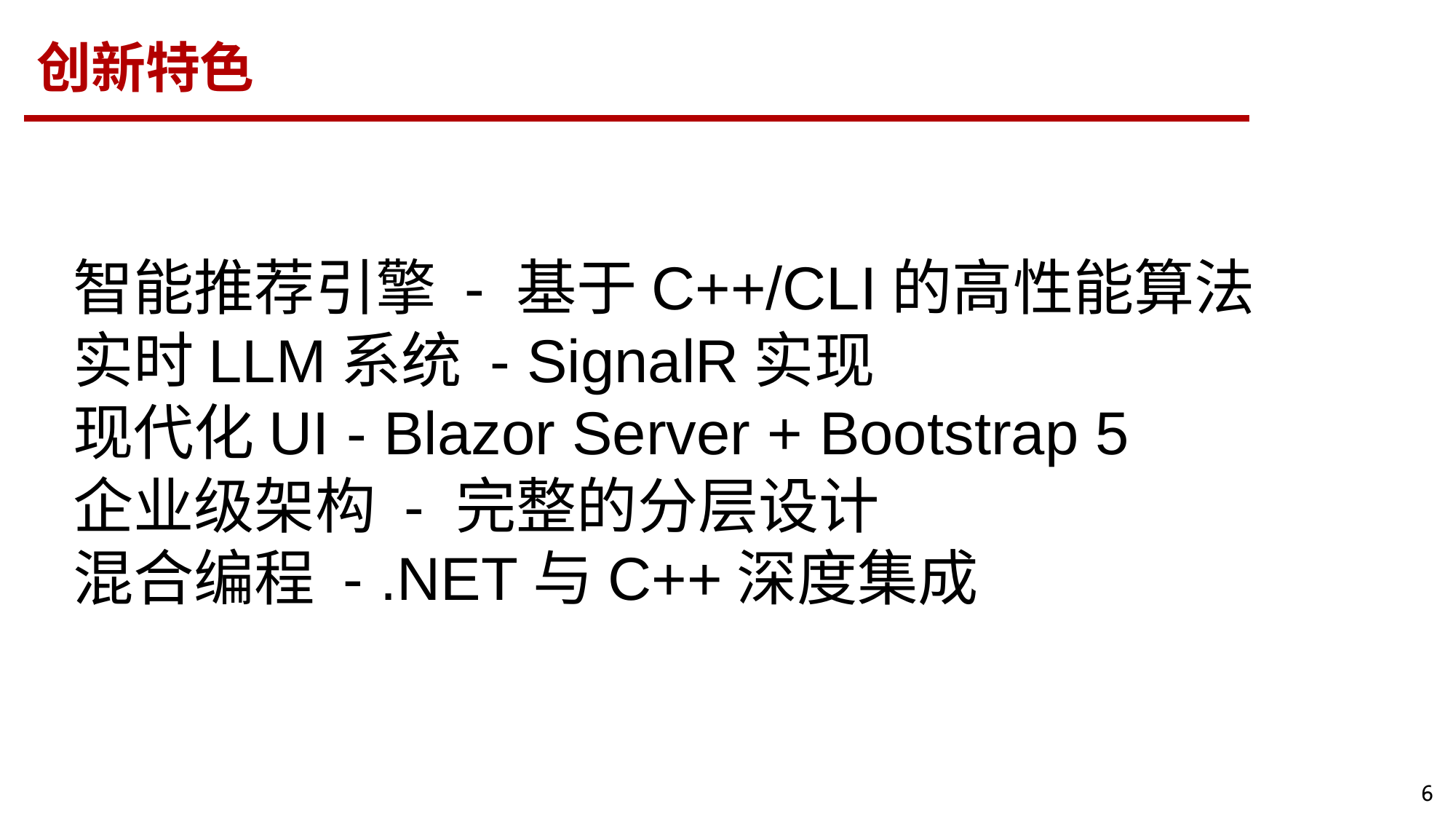

创新特色

智能推荐引擎 - 基于C++/CLI的高性能算法
实时LLM系统 - SignalR实现
现代化UI - Blazor Server + Bootstrap 5
企业级架构 - 完整的分层设计
混合编程 - .NET与C++深度集成

6